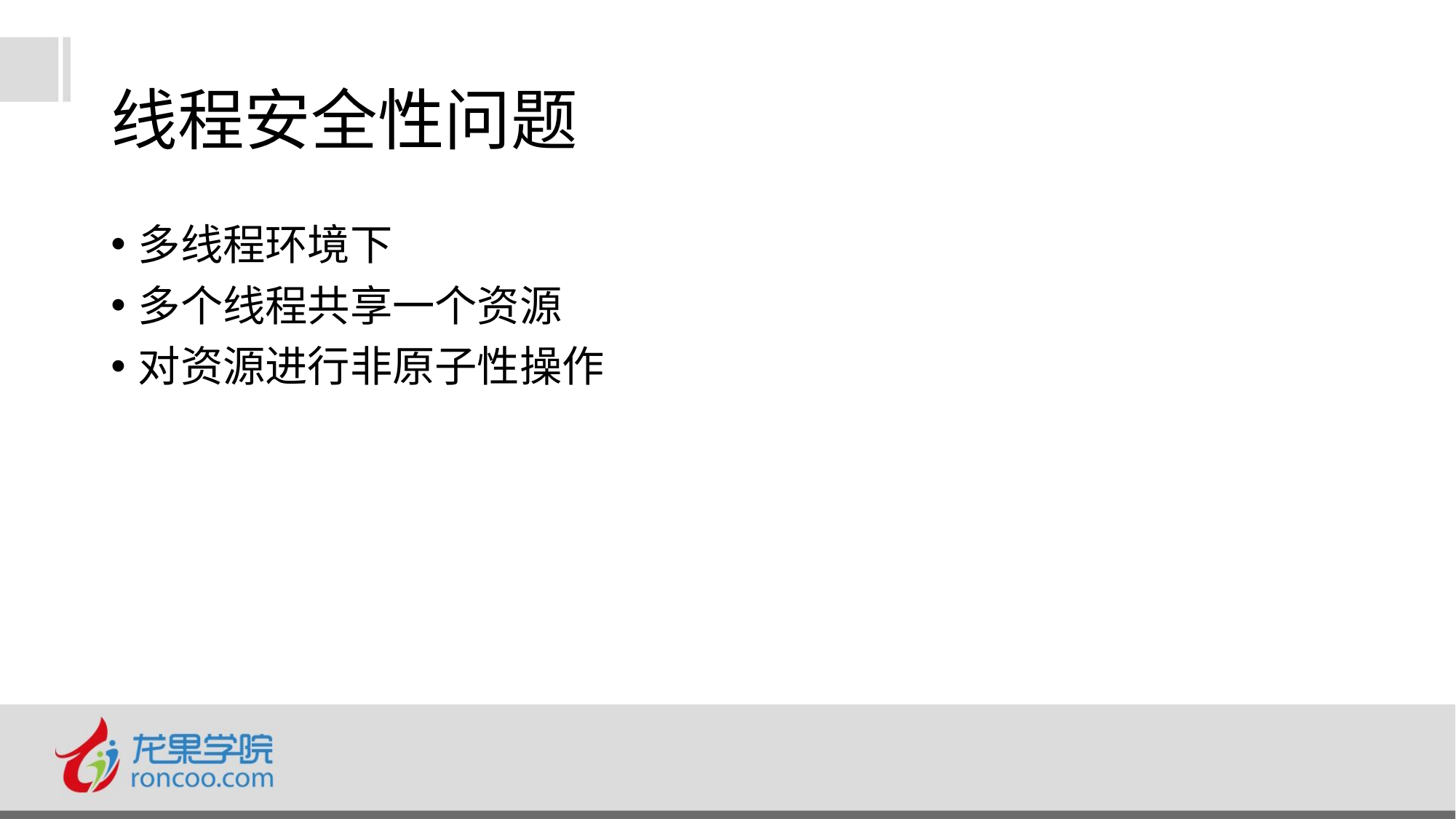

# 线程安全性问题
多线程环境下
多个线程共享一个资源
对资源进行非原子性操作